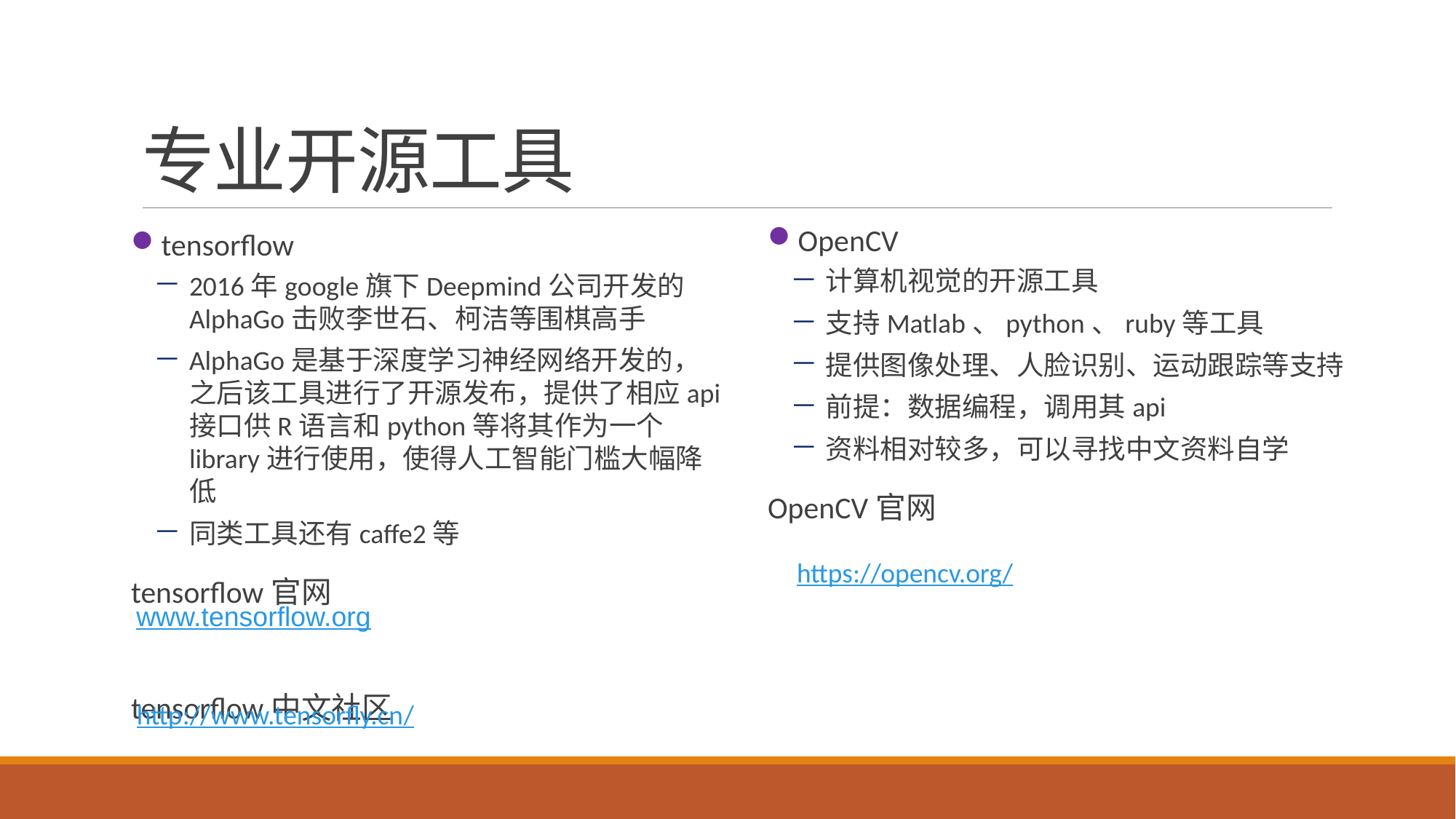

# 专业开源工具
OpenCV
计算机视觉的开源工具
支持Matlab、python、ruby等工具
提供图像处理、人脸识别、运动跟踪等支持
前提：数据编程，调用其api
资料相对较多，可以寻找中文资料自学
OpenCV官网

tensorflow
2016年google旗下Deepmind公司开发的AlphaGo击败李世石、柯洁等围棋高手
AlphaGo是基于深度学习神经网络开发的，之后该工具进行了开源发布，提供了相应api接口供R语言和python等将其作为一个library进行使用，使得人工智能门槛大幅降低
同类工具还有caffe2等
tensorflow官网

tensorflow中文社区
https://opencv.org/
www.tensorflow.org
http://www.tensorfly.cn/